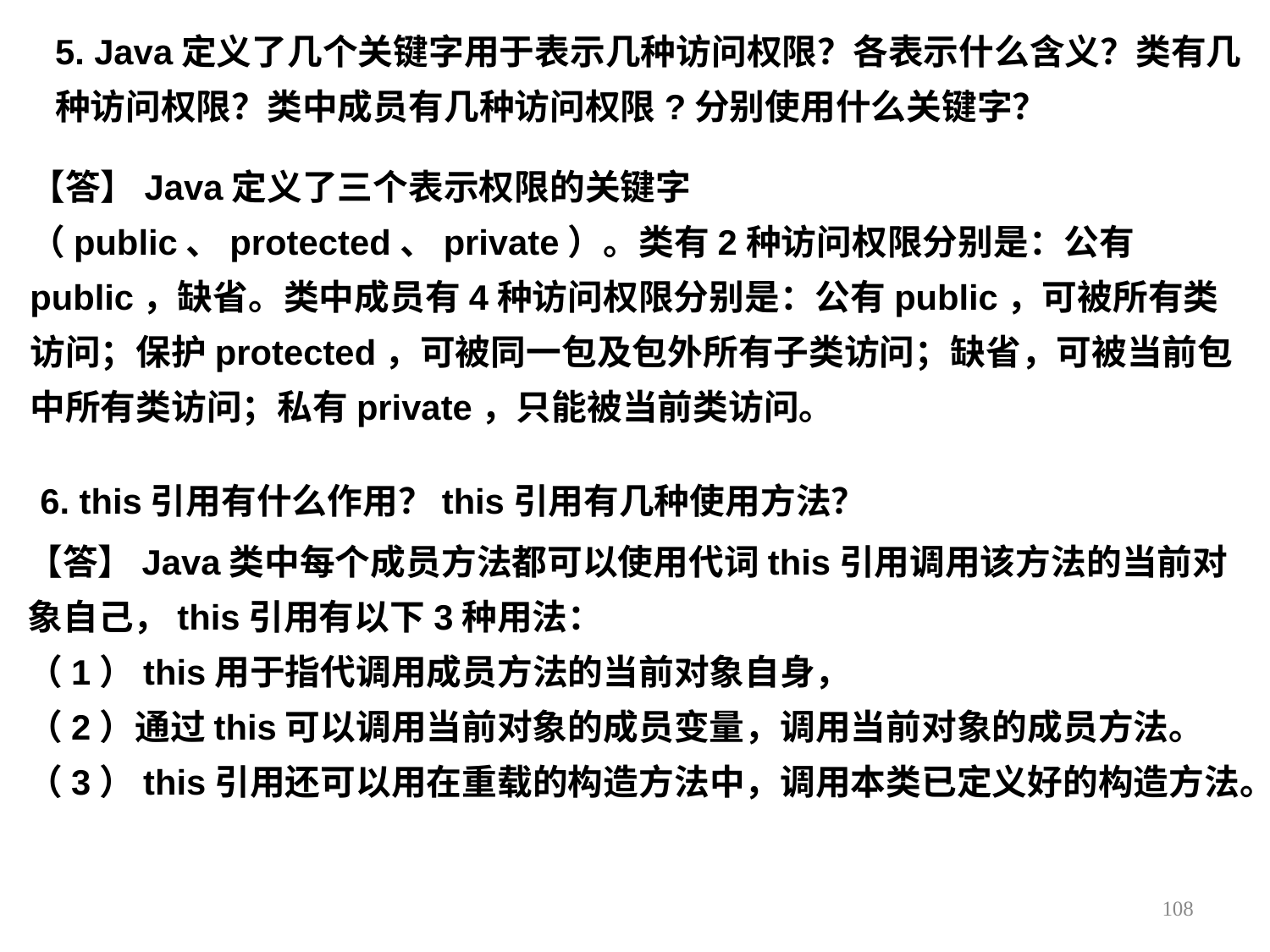

5. Java定义了几个关键字用于表示几种访问权限？各表示什么含义？类有几种访问权限？类中成员有几种访问权限?分别使用什么关键字？
【答】Java定义了三个表示权限的关键字（public、protected、private）。类有2种访问权限分别是：公有public，缺省。类中成员有4种访问权限分别是：公有public，可被所有类访问；保护protected，可被同一包及包外所有子类访问；缺省，可被当前包中所有类访问；私有private，只能被当前类访问。
6. this引用有什么作用？this引用有几种使用方法？
【答】Java类中每个成员方法都可以使用代词this引用调用该方法的当前对象自己，this引用有以下3种用法：
（1）this用于指代调用成员方法的当前对象自身，
（2）通过this可以调用当前对象的成员变量，调用当前对象的成员方法。
（3）this引用还可以用在重载的构造方法中，调用本类已定义好的构造方法。
108